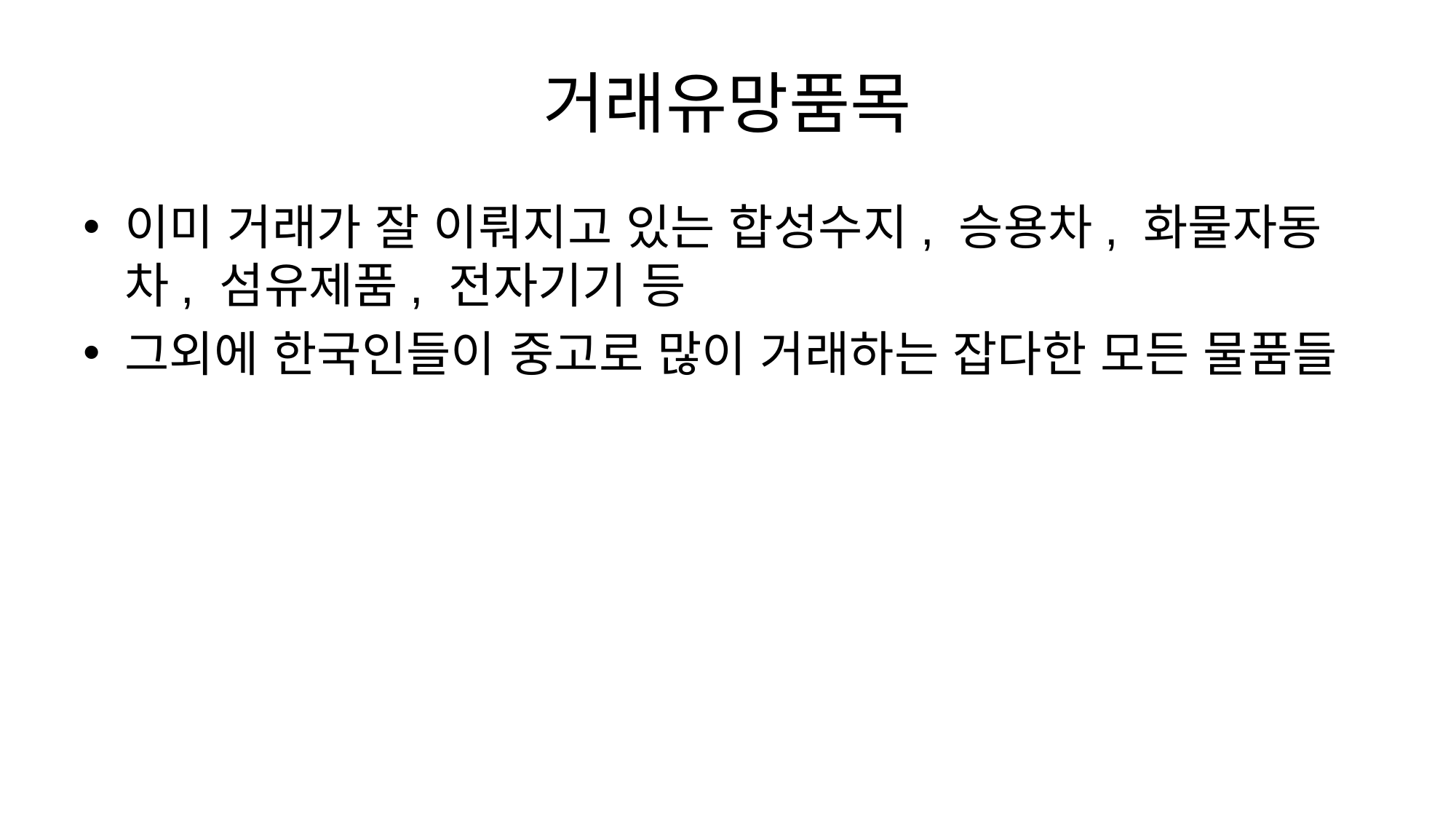

# 거래유망품목
이미 거래가 잘 이뤄지고 있는 합성수지, 승용차, 화물자동차, 섬유제품, 전자기기 등
그외에 한국인들이 중고로 많이 거래하는 잡다한 모든 물품들